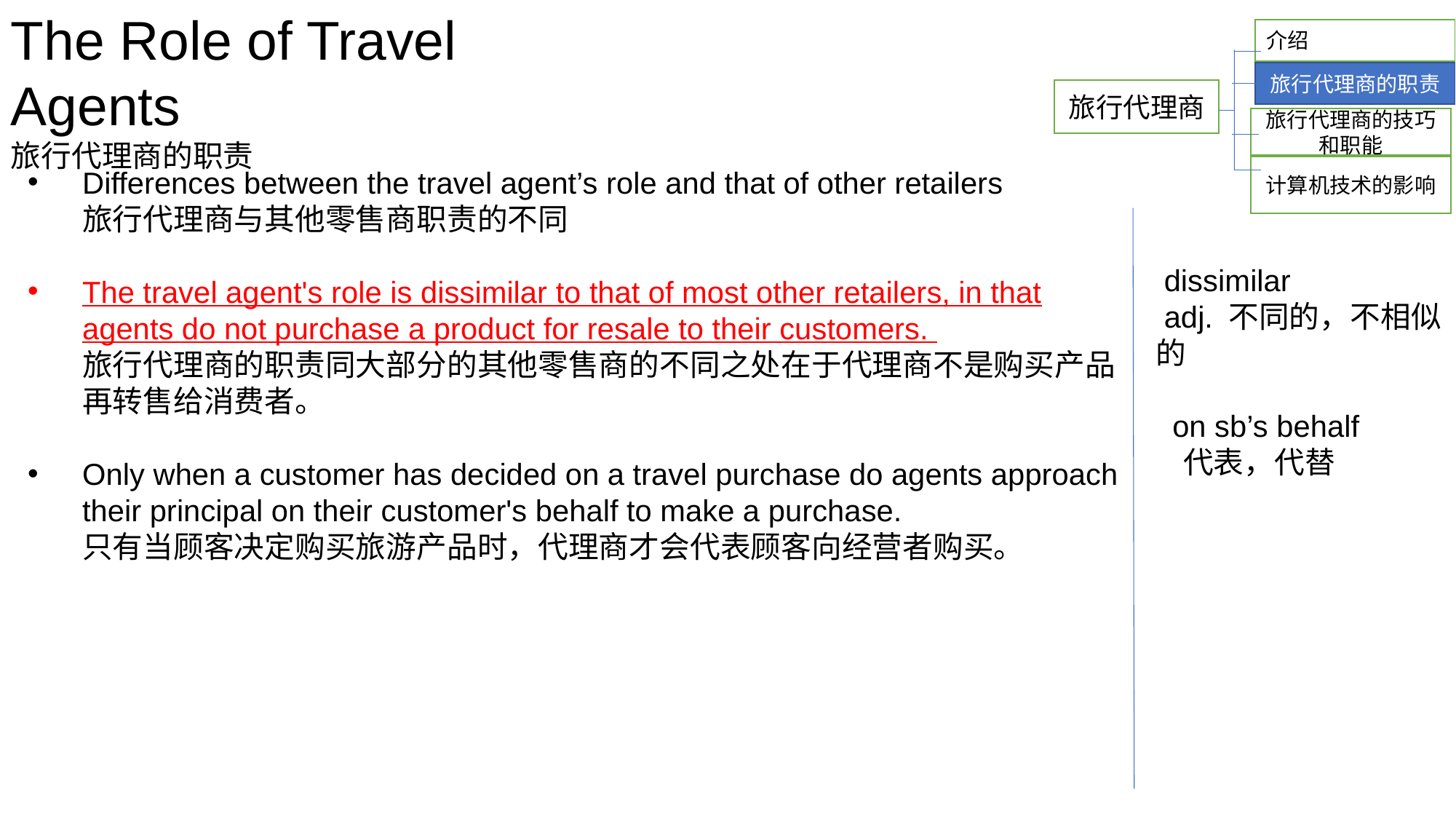

The Role of Travel Agents
旅行代理商的职责
介绍
旅行代理商的职责
旅行代理商
旅行代理商的技巧和职能
计算机技术的影响
Differences between the travel agent’s role and that of other retailers
旅行代理商与其他零售商职责的不同

The travel agent's role is dissimilar to that of most other retailers, in that agents do not purchase a product for resale to their customers.
旅行代理商的职责同大部分的其他零售商的不同之处在于代理商不是购买产品再转售给消费者。

Only when a customer has decided on a travel purchase do agents approach their principal on their customer's behalf to make a purchase.
只有当顾客决定购买旅游产品时，代理商才会代表顾客向经营者购买。
 dissimilar
 adj. 不同的，不相似的

  on sb’s behalf
   代表，代替